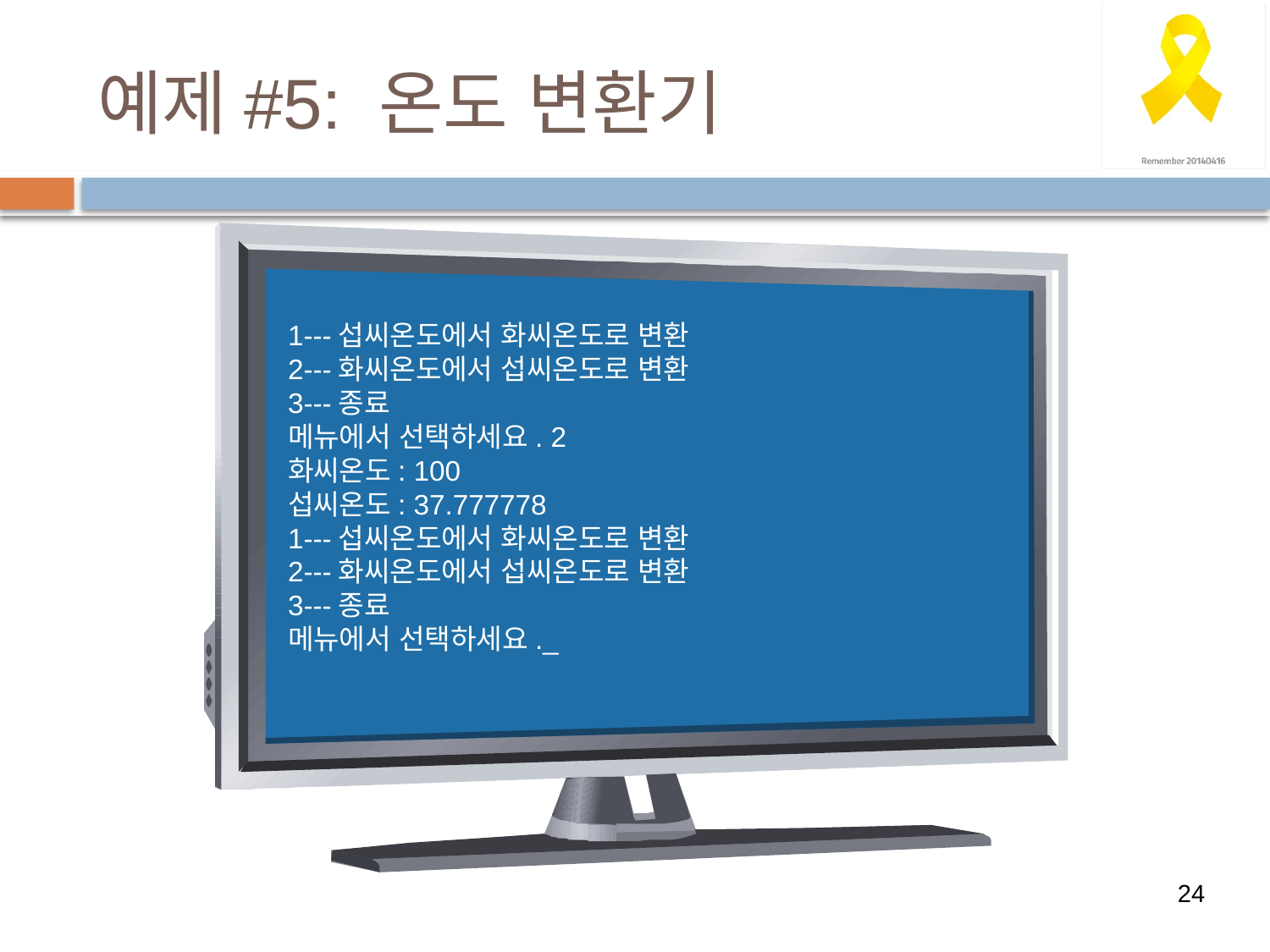

# 예제#5: 온도 변환기

1---섭씨온도에서 화씨온도로 변환
2---화씨온도에서 섭씨온도로 변환
3---종료
메뉴에서 선택하세요. 2
화씨온도: 100
섭씨온도: 37.777778
1---섭씨온도에서 화씨온도로 변환
2---화씨온도에서 섭씨온도로 변환
3---종료
메뉴에서 선택하세요._
24